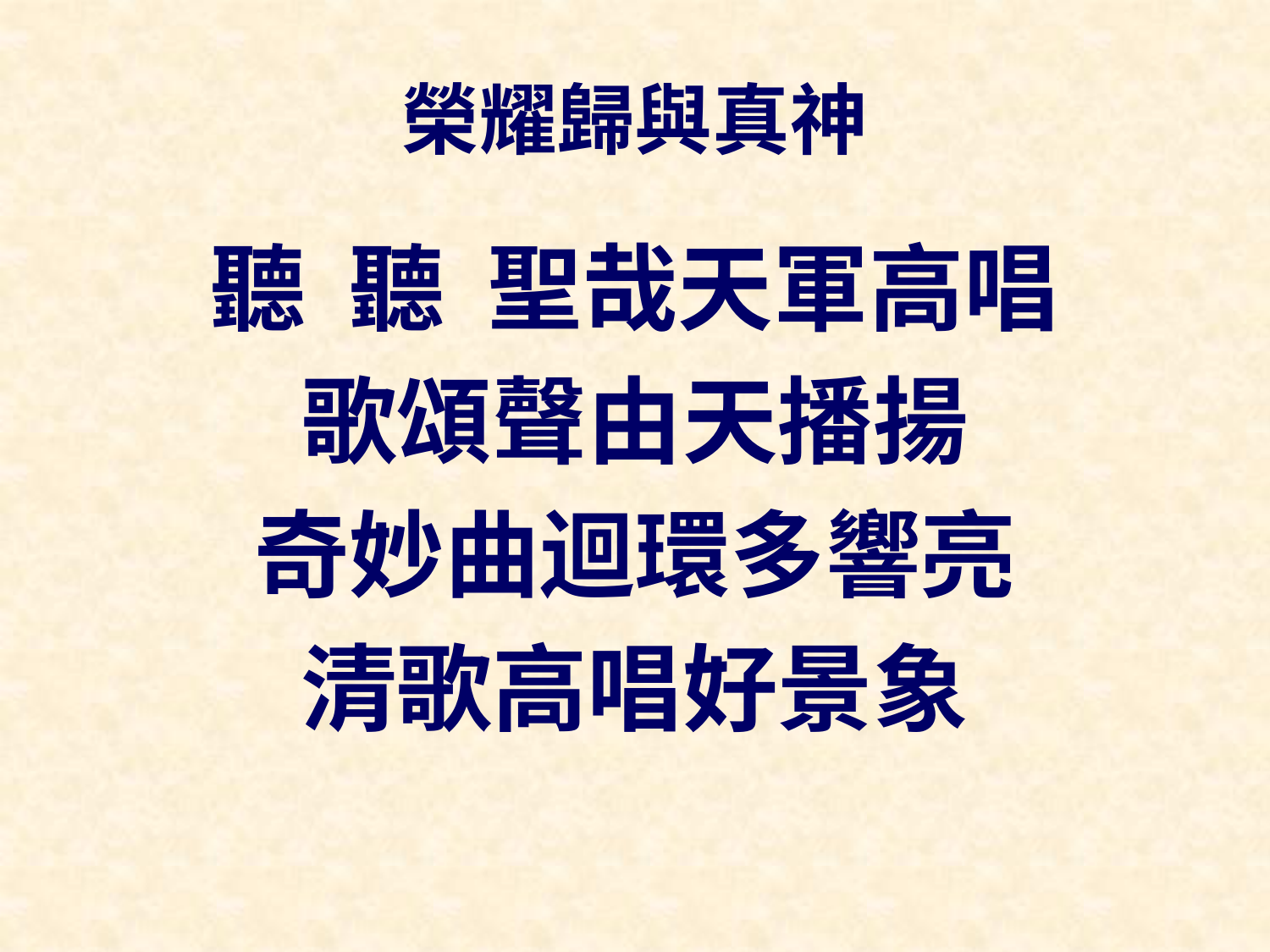

# 榮耀歸與真神
聽  聽  聖哉天軍高唱
歌頌聲由天播揚
奇妙曲迴環多響亮
清歌高唱好景象